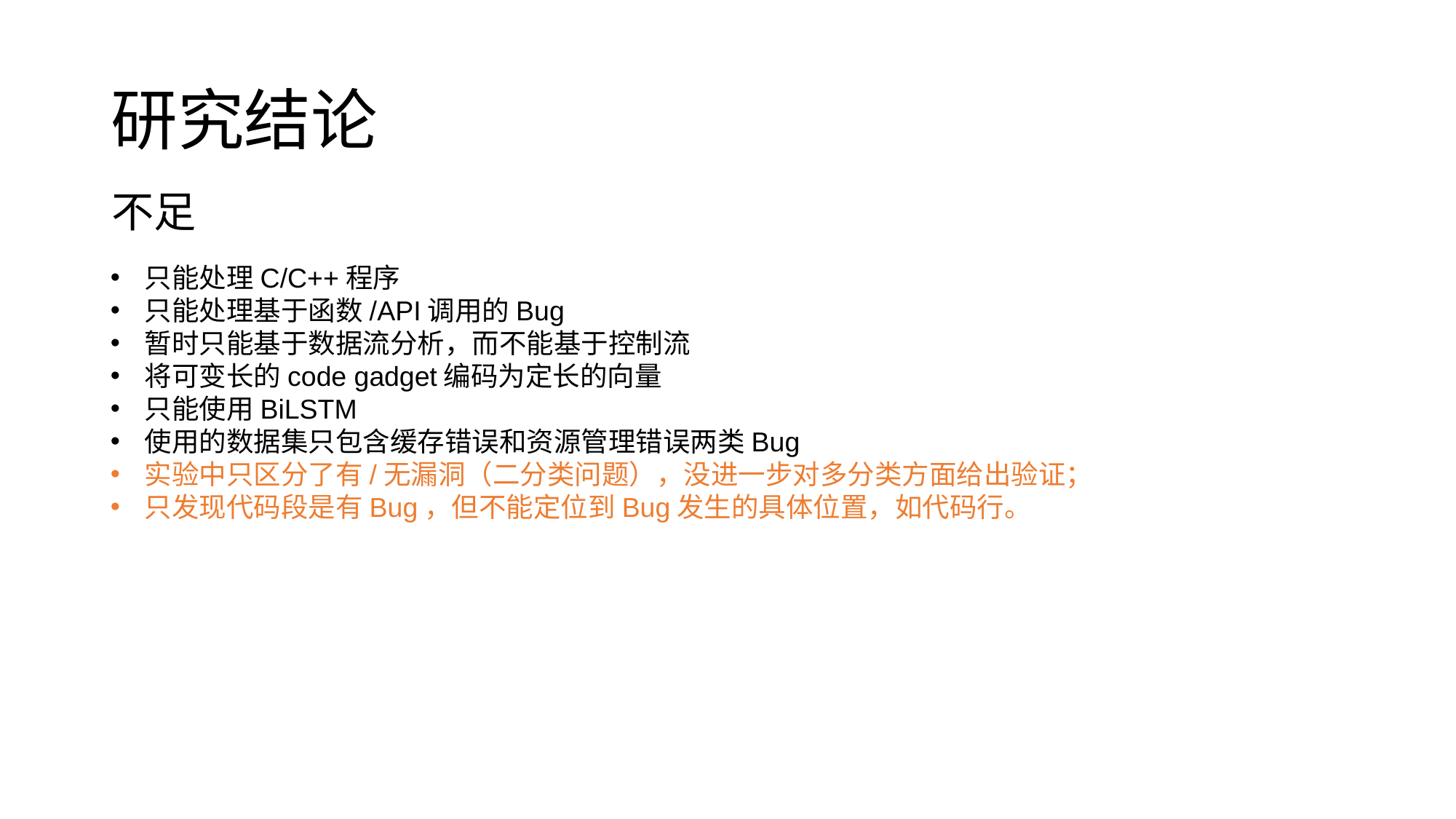

# 研究结论
不足
只能处理C/C++程序
只能处理基于函数/API调用的Bug
暂时只能基于数据流分析，而不能基于控制流
将可变长的code gadget编码为定长的向量
只能使用BiLSTM
使用的数据集只包含缓存错误和资源管理错误两类Bug
实验中只区分了有/无漏洞（二分类问题），没进一步对多分类方面给出验证；
只发现代码段是有Bug，但不能定位到Bug发生的具体位置，如代码行。